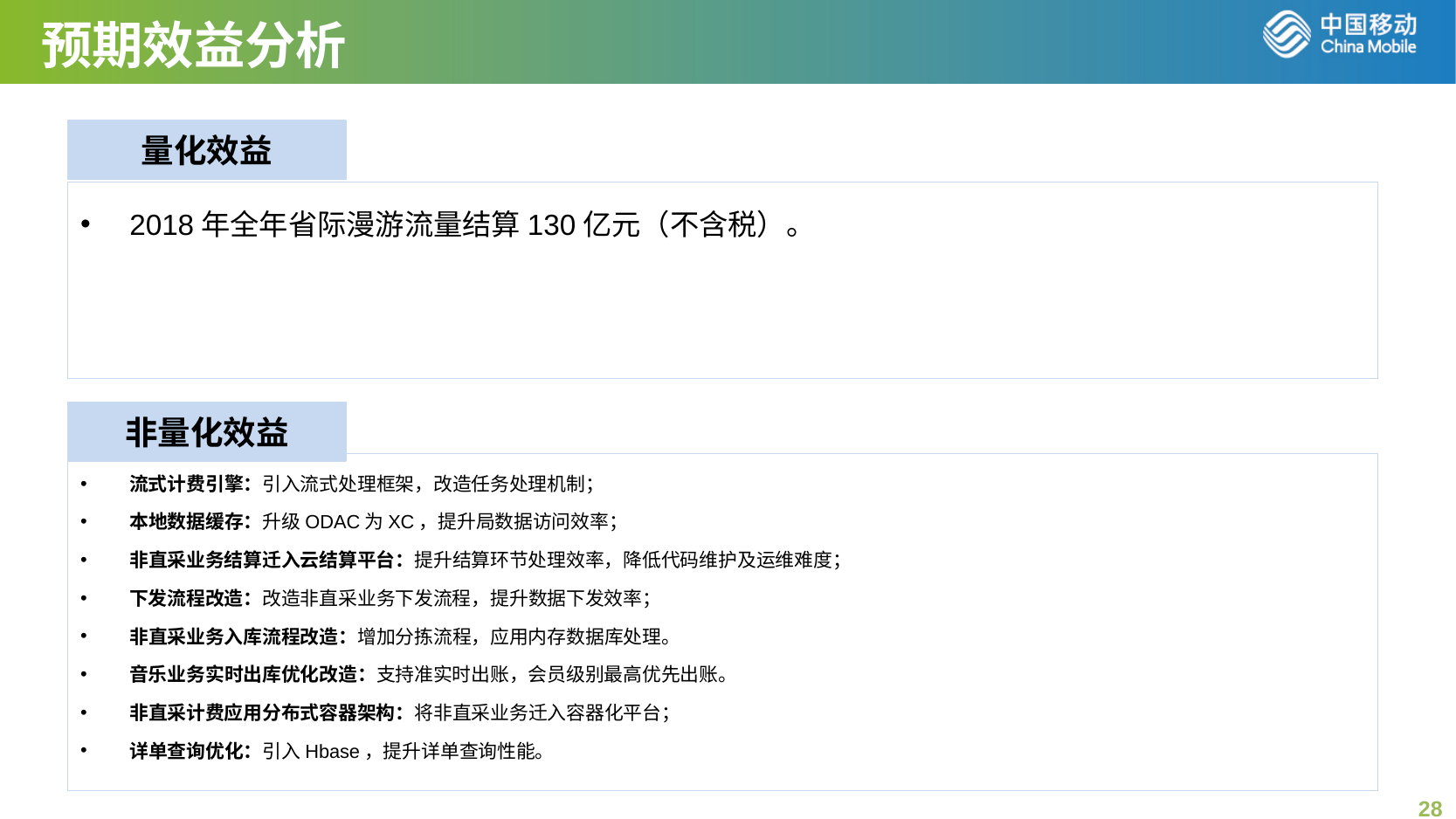

预期效益分析
已评审项目概况-2
量化效益
2018年全年省际漫游流量结算130亿元（不含税）。

非量化效益
流式计费引擎：引入流式处理框架，改造任务处理机制；
本地数据缓存：升级ODAC为XC，提升局数据访问效率；
非直采业务结算迁入云结算平台：提升结算环节处理效率，降低代码维护及运维难度；
下发流程改造：改造非直采业务下发流程，提升数据下发效率；
非直采业务入库流程改造：增加分拣流程，应用内存数据库处理。
音乐业务实时出库优化改造：支持准实时出账，会员级别最高优先出账。
非直采计费应用分布式容器架构：将非直采业务迁入容器化平台；
详单查询优化：引入Hbase，提升详单查询性能。